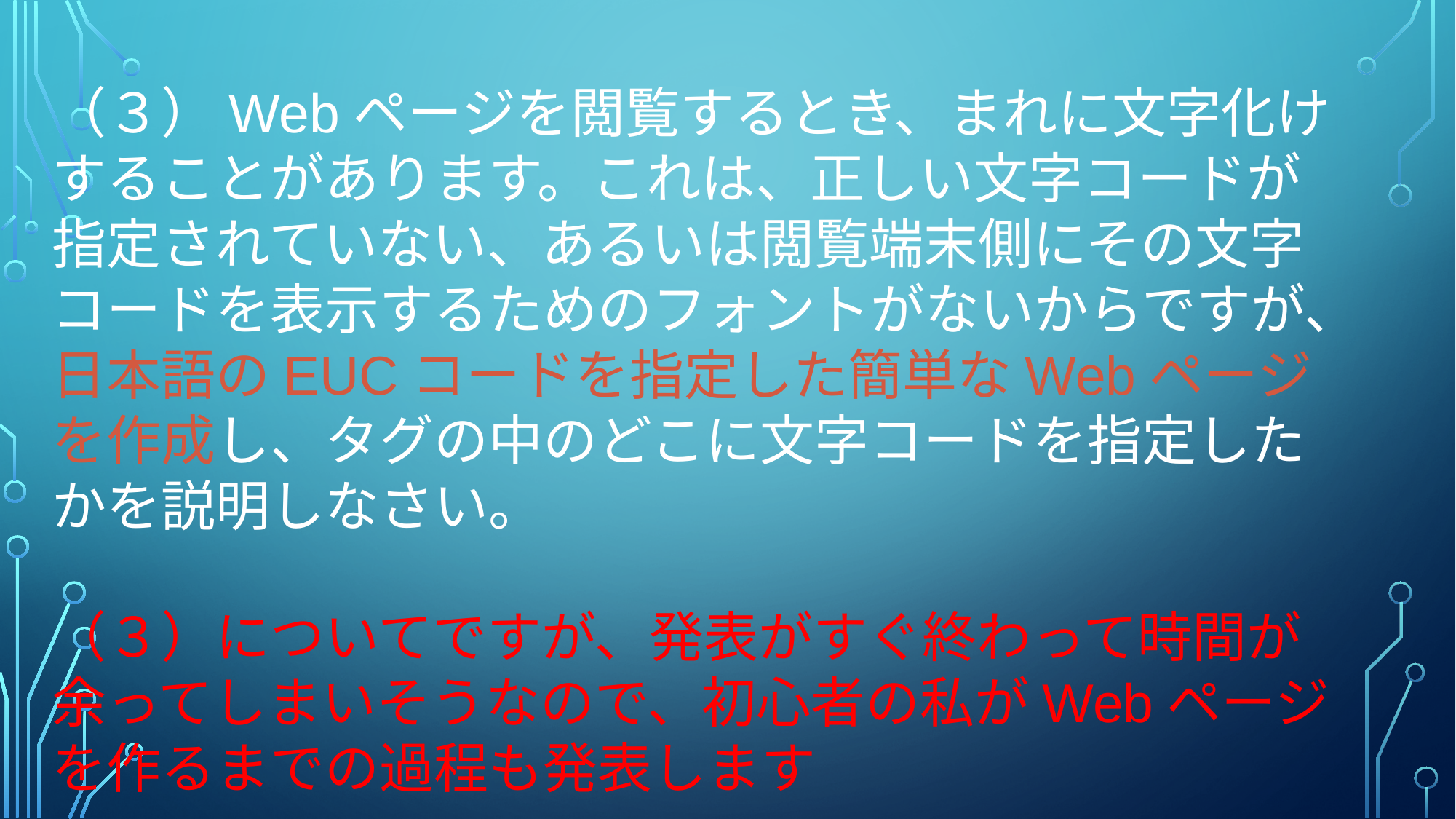

（３）Webページを閲覧するとき、まれに文字化けすることがあります。これは、正しい文字コードが指定されていない、あるいは閲覧端末側にその文字コードを表示するためのフォントがないからですが、日本語のEUCコードを指定した簡単なWebページを作成し、タグの中のどこに文字コードを指定したかを説明しなさい。

（３）についてですが、発表がすぐ終わって時間が余ってしまいそうなので、初心者の私がWebページを作るまでの過程も発表します